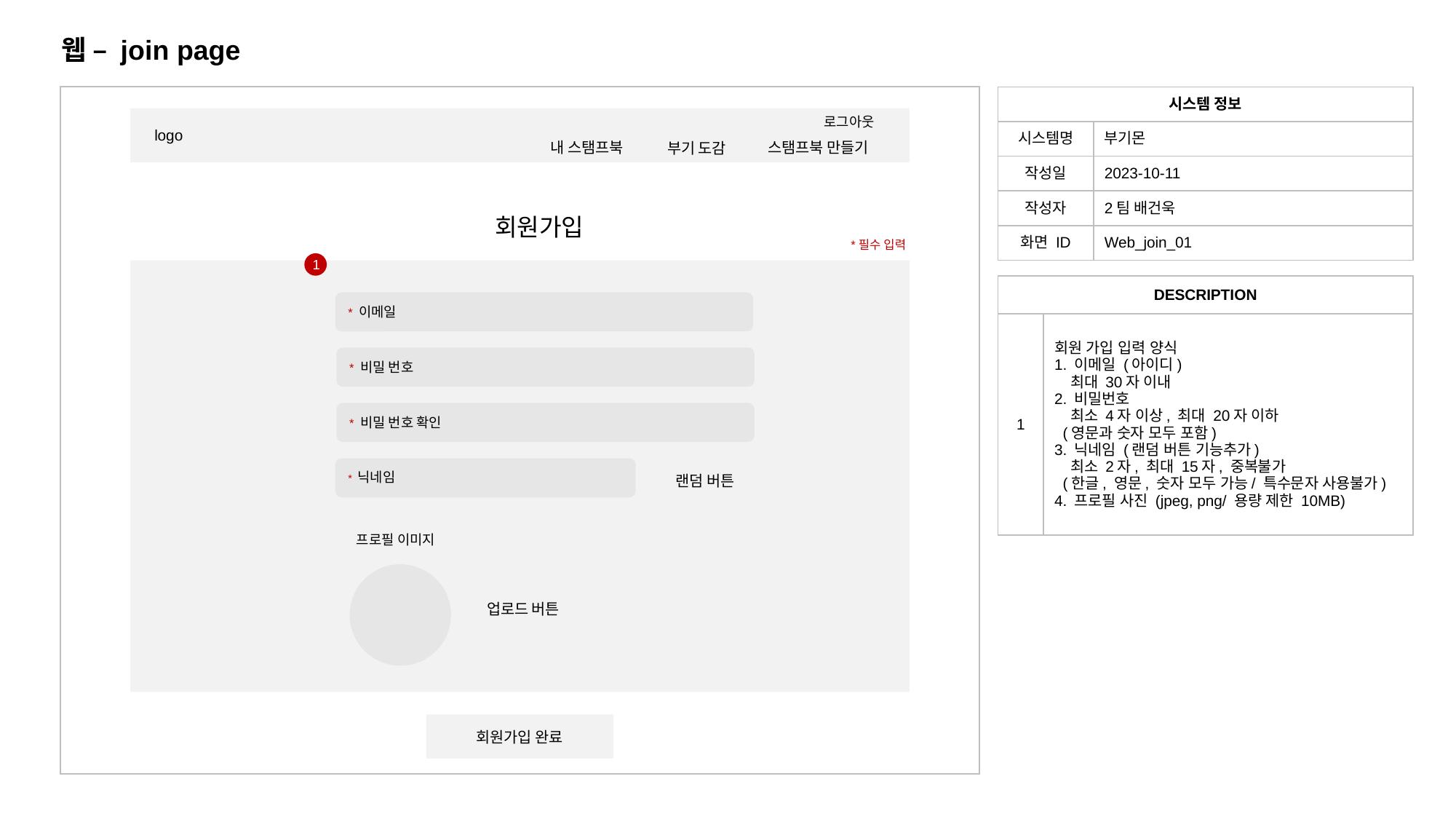

웹 – join page

| 시스템 정보 |  |
| --- | --- |
| 시스템명 | 부기몬 |
| 작성일 | 2023-10-11 |
| 작성자 | 2팀 배건욱 |
| 화면 ID | Web\_join\_01 |
로그아웃

logo
스탬프북 만들기
내 스탬프북
부기 도감
회원가입
*필수 입력
1

| DESCRIPTION |  |
| --- | --- |
| 1 | 회원 가입 입력 양식 1. 이메일 (아이디) 최대 30자 이내 2. 비밀번호 최소 4자 이상, 최대 20자 이하 (영문과 숫자 모두 포함) 3. 닉네임 (랜덤 버튼 기능추가) 최소 2자, 최대 15자, 중복불가 (한글, 영문, 숫자 모두 가능/ 특수문자 사용불가) 4. 프로필 사진 (jpeg, png/ 용량 제한 10MB) |
* 이메일
* 비밀 번호
* 비밀 번호 확인
* 닉네임
랜덤 버튼
프로필 이미지

업로드 버튼
회원가입 완료